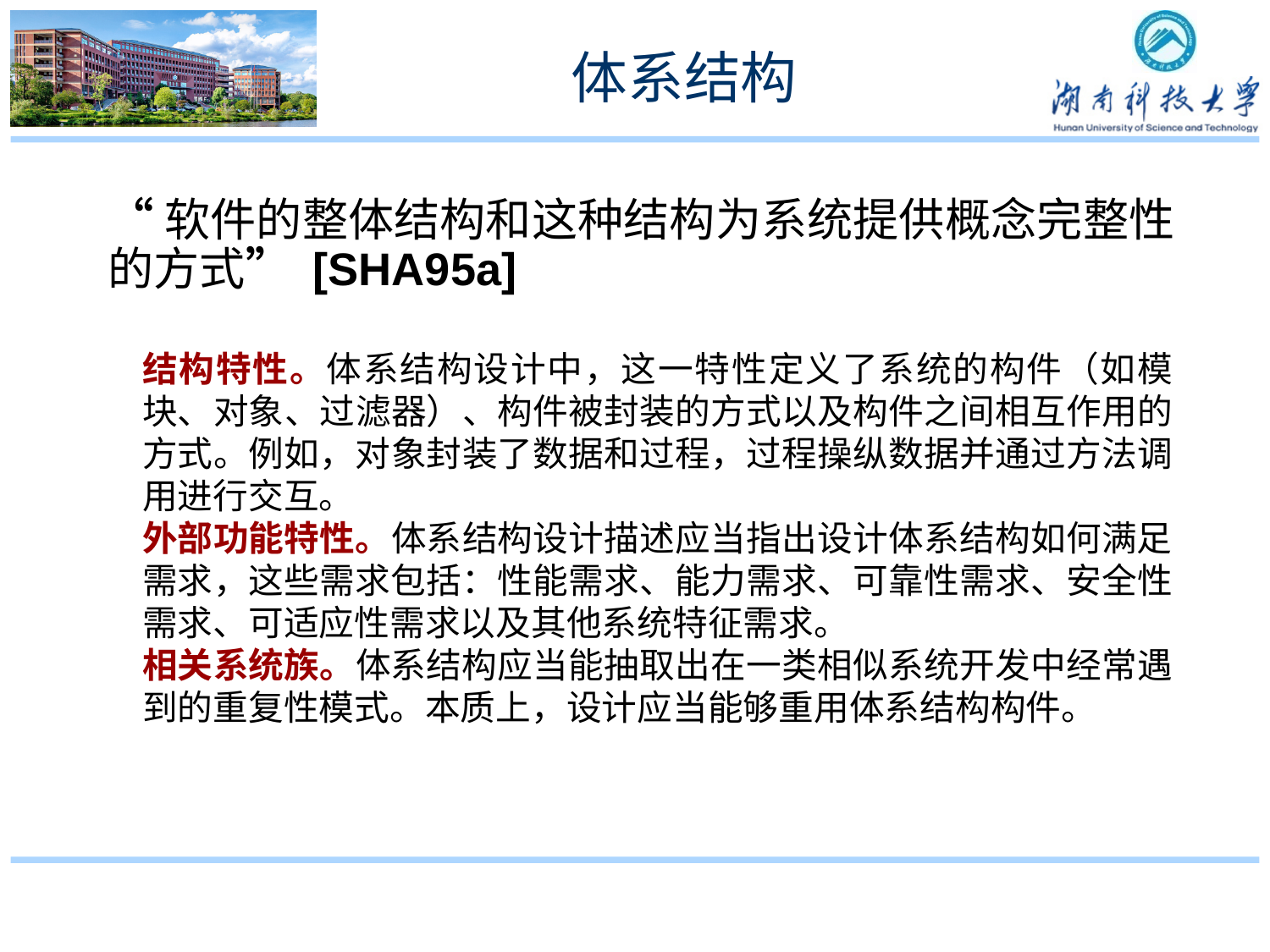

# 体系结构
“软件的整体结构和这种结构为系统提供概念完整性的方式” [SHA95a]
结构特性。体系结构设计中，这一特性定义了系统的构件（如模块、对象、过滤器）、构件被封装的方式以及构件之间相互作用的方式。例如，对象封装了数据和过程，过程操纵数据并通过方法调用进行交互。
外部功能特性。体系结构设计描述应当指出设计体系结构如何满足需求，这些需求包括：性能需求、能力需求、可靠性需求、安全性需求、可适应性需求以及其他系统特征需求。
相关系统族。体系结构应当能抽取出在一类相似系统开发中经常遇到的重复性模式。本质上，设计应当能够重用体系结构构件。
11